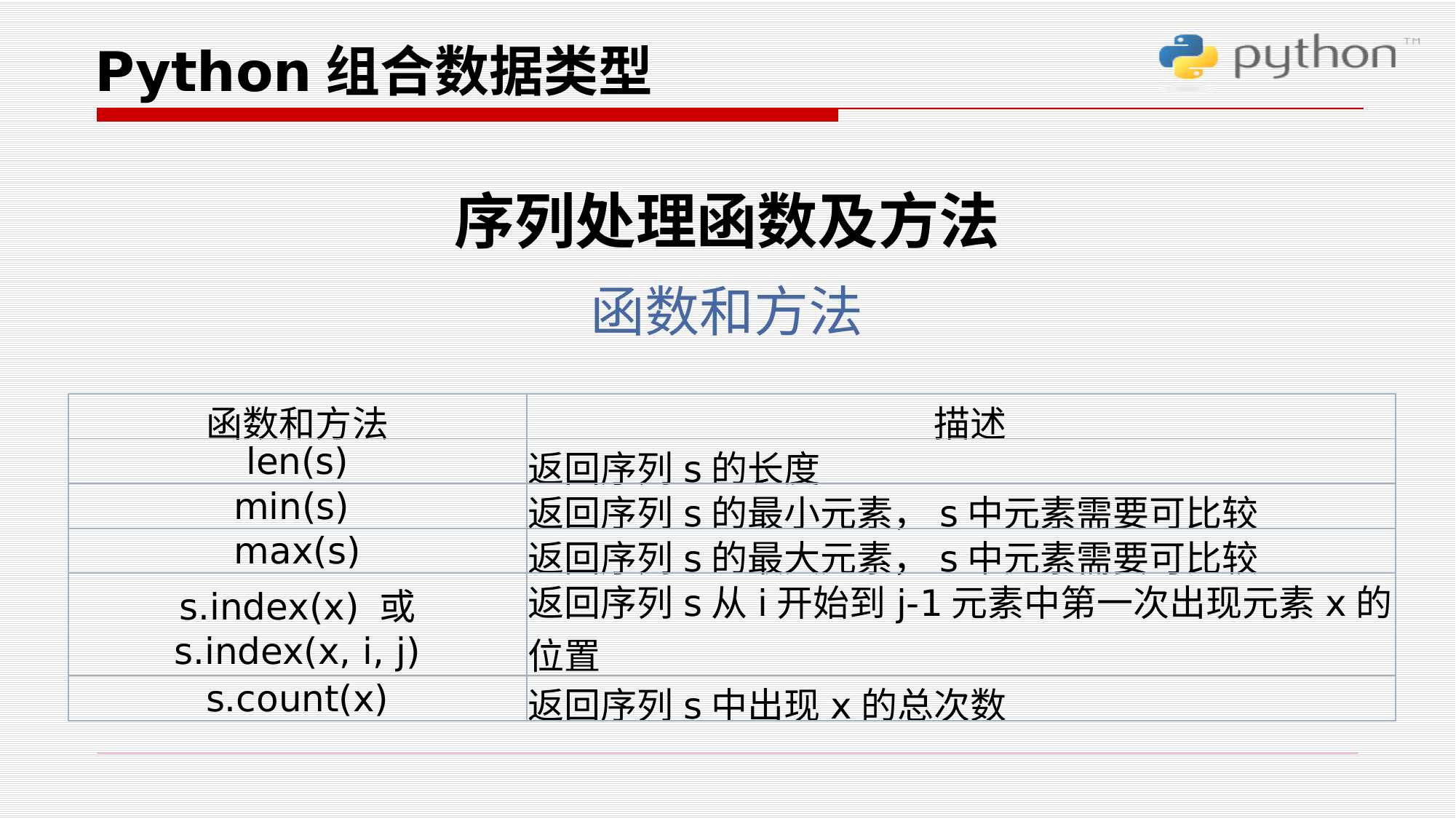

Python组合数据类型
序列处理函数及方法
函数和方法
| 函数和方法 | 描述 |
| --- | --- |
| len(s) | 返回序列s的长度 |
| min(s) | 返回序列s的最小元素，s中元素需要可比较 |
| max(s) | 返回序列s的最大元素，s中元素需要可比较 |
| s.index(x) 或 s.index(x, i, j) | 返回序列s从i开始到j-1元素中第一次出现元素x的位置 |
| s.count(x) | 返回序列s中出现x的总次数 |